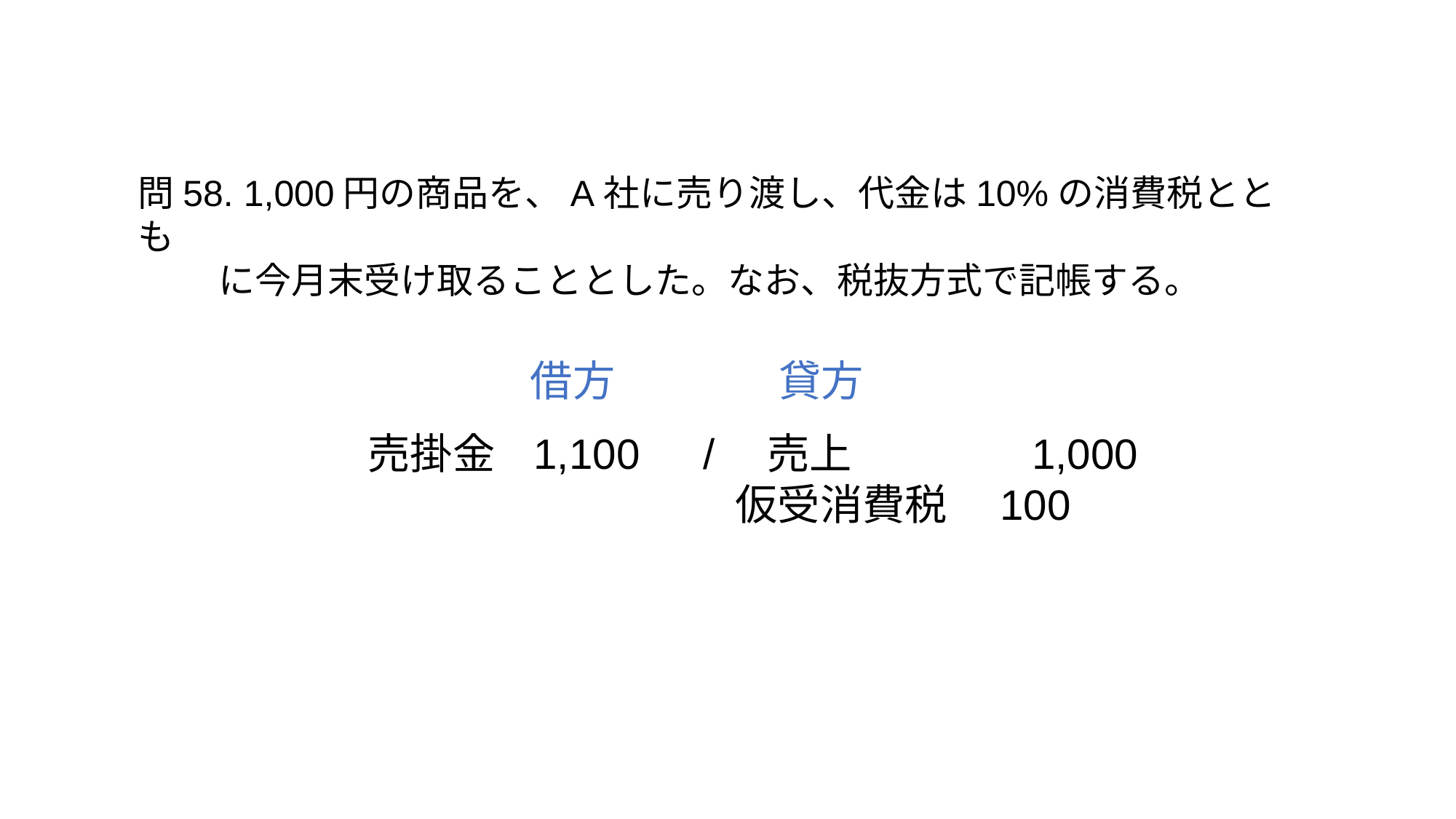

問58. 1,000円の商品を、A社に売り渡し、代金は10%の消費税ととも
　　 に今月末受け取ることとした。なお、税抜方式で記帳する。
借方
貸方
売掛金   1,100　/　売上　　　　1,000
　　　　　　　　   仮受消費税　100